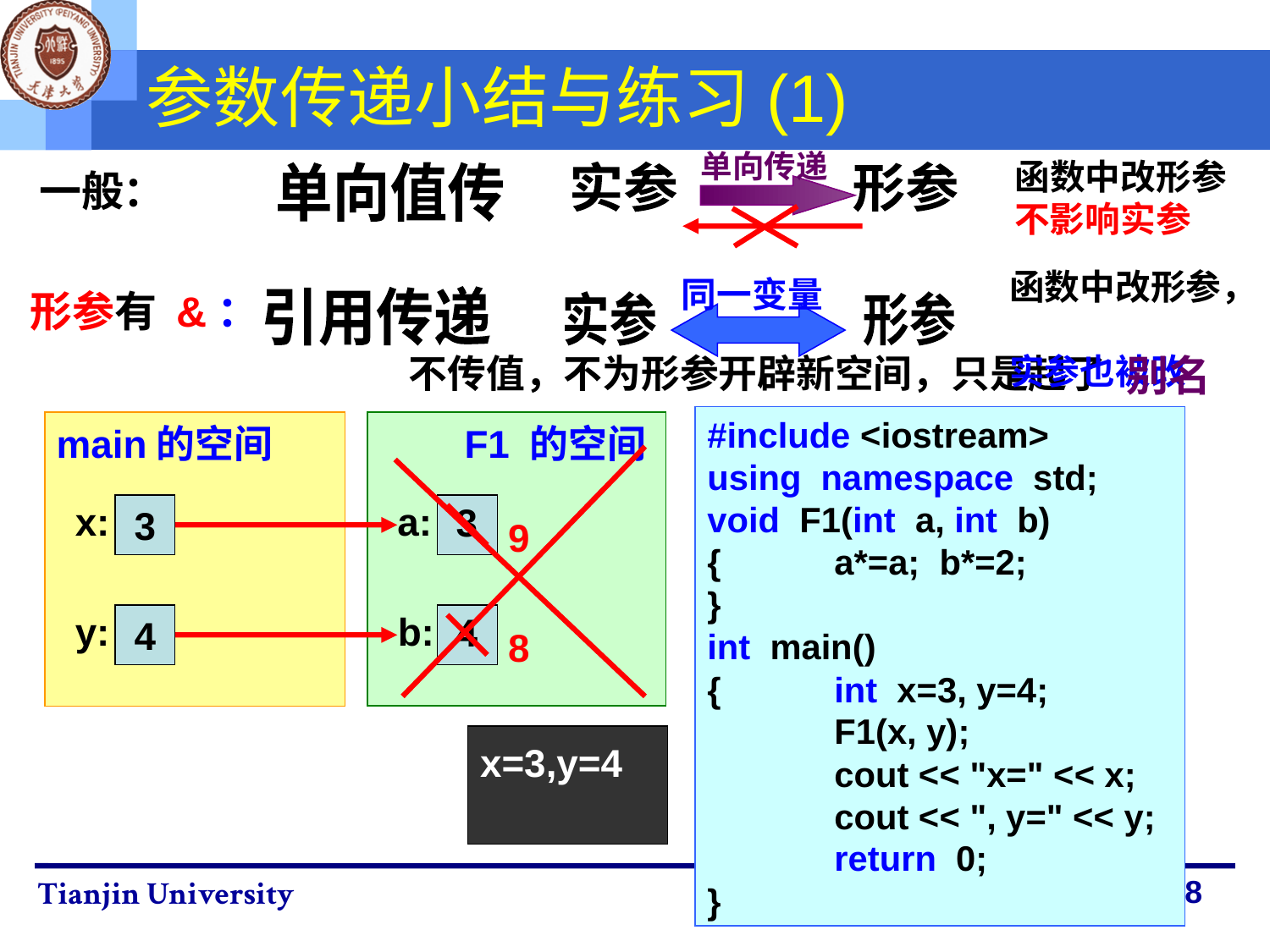

# 参数传递小结与练习(1)
单向传递
函数中改形参 不影响实参
一般：
实参
形参
单向值传

函数中改形参，
实参也被改
同一变量
形参有 &：
引用传递
实参
形参

别名
不传值，不为形参开辟新空间，只是起了
#include <iostream>
using  namespace  std;
void  F1(int  a, int  b)
{	a*=a;  b*=2;
}
int  main()
{ 	int  x=3, y=4;
	F1(x, y);
	cout << "x=" << x;
	cout << ", y=" << y;
	return  0;
}

main的空间

      F1 的空间

x:
 3
a:

 3

 9

y:
 4
b:

 4

 8

x=3,y=4